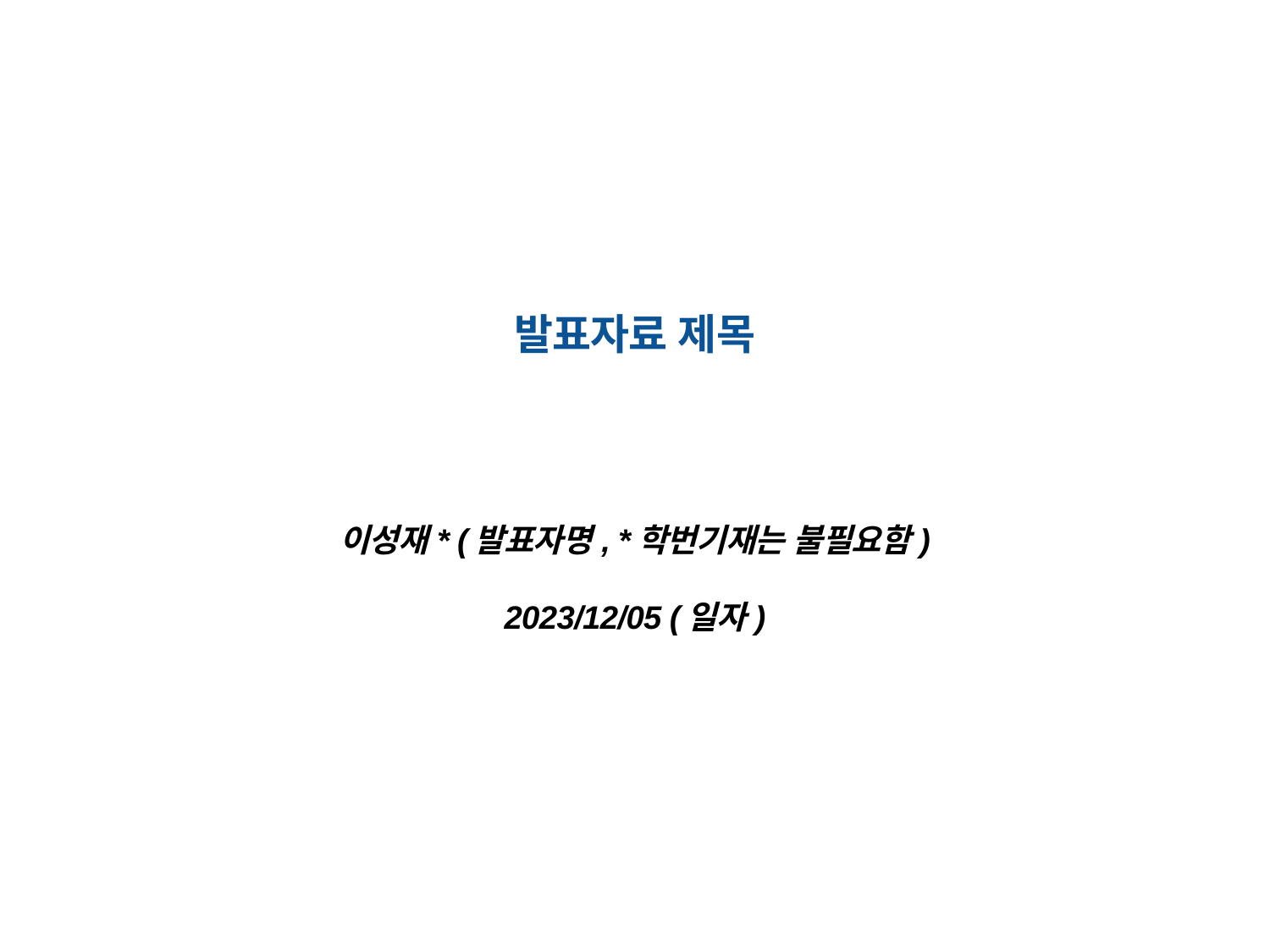

# 발표자료 제목
이성재* (발표자명, *학번기재는 불필요함)
2023/12/05 (일자)